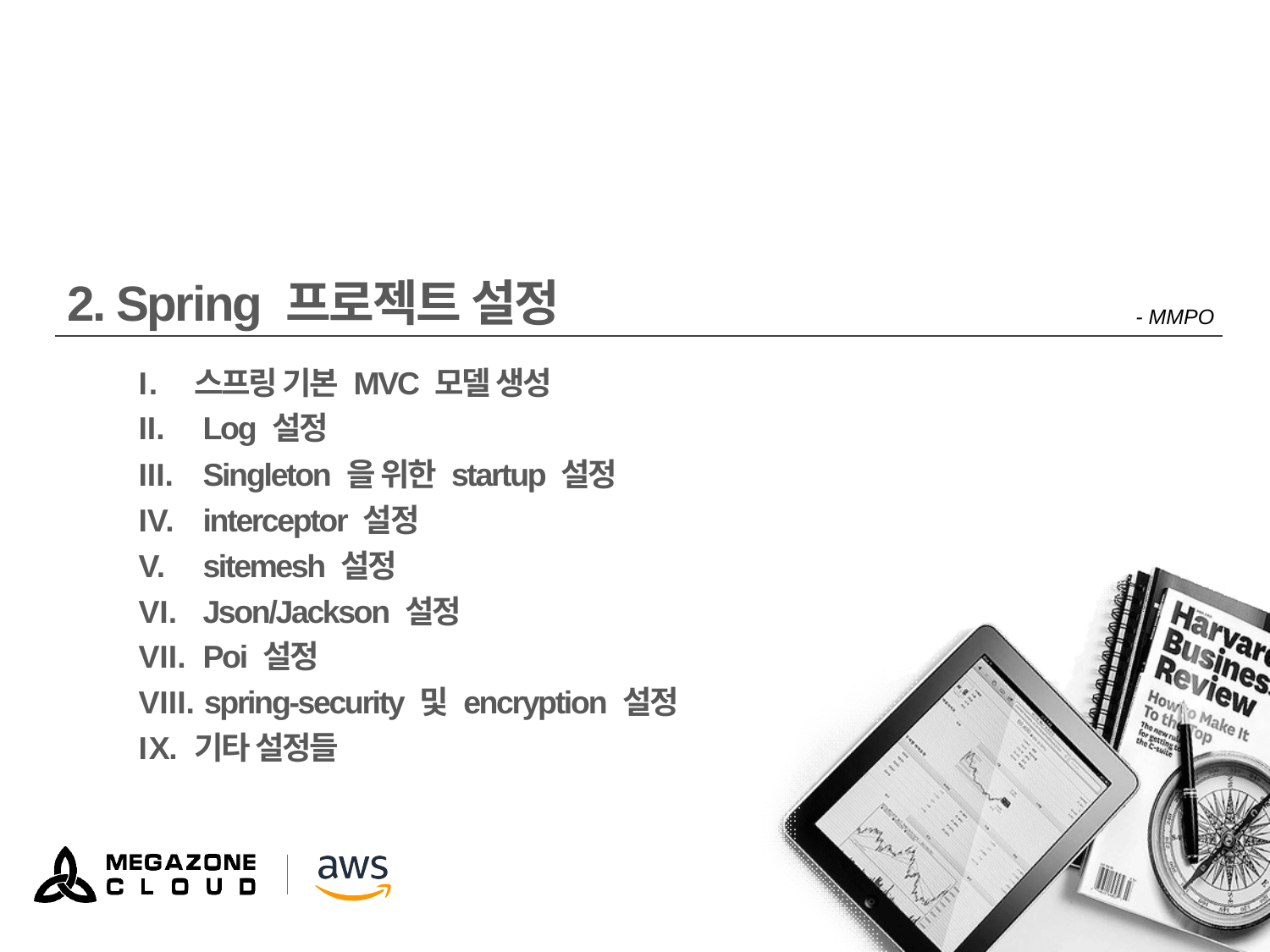

2. Spring 프로젝트 설정
스프링 기본 MVC 모델 생성
 Log 설정
 Singleton 을 위한 startup 설정
 interceptor 설정
 sitemesh 설정
 Json/Jackson 설정
 Poi 설정
 spring-security 및 encryption 설정
기타 설정들